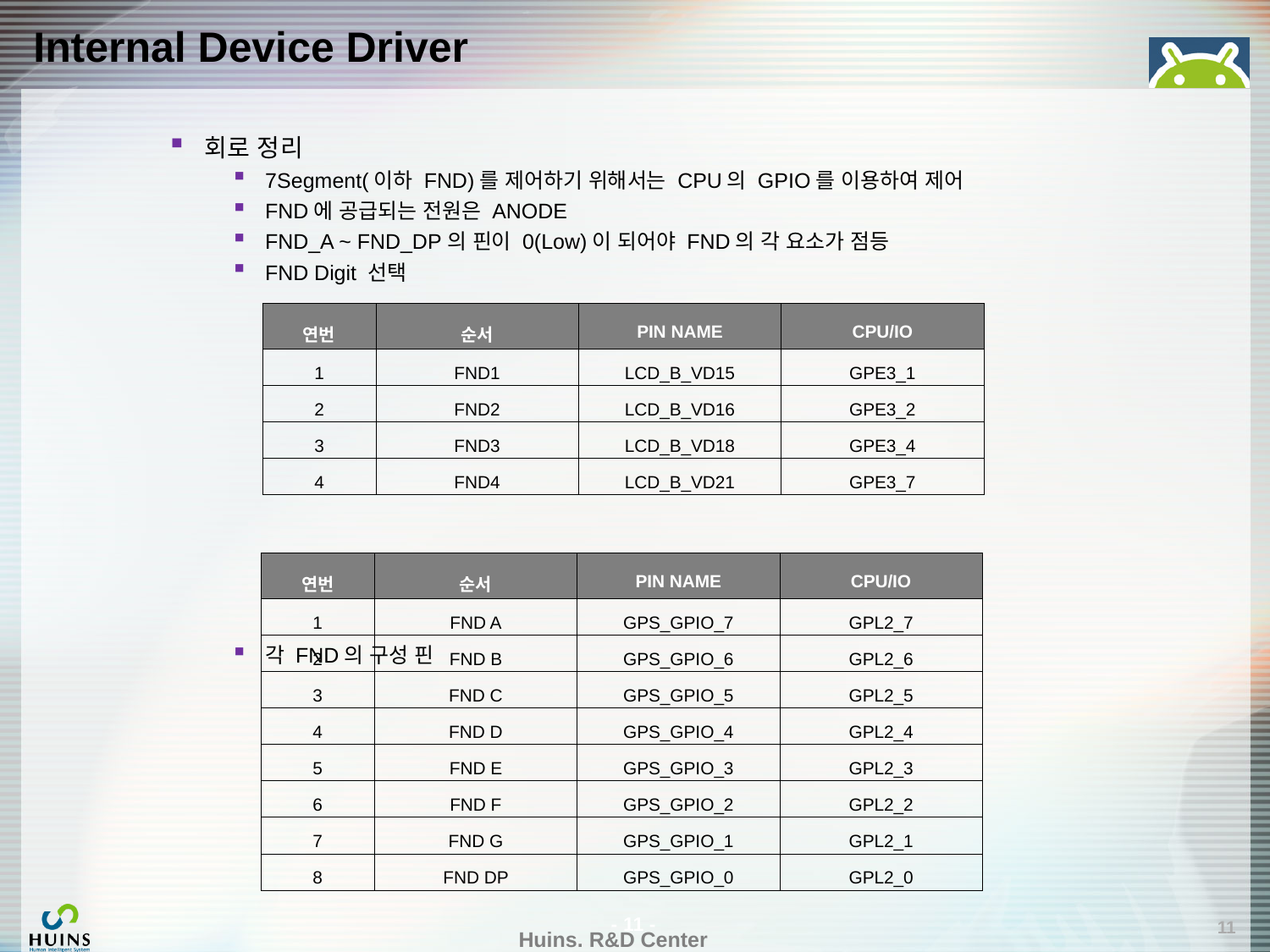

# Internal Device Driver
회로 정리
7Segment(이하 FND)를 제어하기 위해서는 CPU의 GPIO를 이용하여 제어
FND에 공급되는 전원은 ANODE
FND_A ~ FND_DP의 핀이 0(Low)이 되어야 FND의 각 요소가 점등
FND Digit 선택

각 FND의 구성 핀

| 연번 | 순서 | PIN NAME | CPU/IO |
| --- | --- | --- | --- |
| 1 | FND1 | LCD\_B\_VD15 | GPE3\_1 |
| 2 | FND2 | LCD\_B\_VD16 | GPE3\_2 |
| 3 | FND3 | LCD\_B\_VD18 | GPE3\_4 |
| 4 | FND4 | LCD\_B\_VD21 | GPE3\_7 |
| 연번 | 순서 | PIN NAME | CPU/IO |
| --- | --- | --- | --- |
| 1 | FND A | GPS\_GPIO\_7 | GPL2\_7 |
| 2 | FND B | GPS\_GPIO\_6 | GPL2\_6 |
| 3 | FND C | GPS\_GPIO\_5 | GPL2\_5 |
| 4 | FND D | GPS\_GPIO\_4 | GPL2\_4 |
| 5 | FND E | GPS\_GPIO\_3 | GPL2\_3 |
| 6 | FND F | GPS\_GPIO\_2 | GPL2\_2 |
| 7 | FND G | GPS\_GPIO\_1 | GPL2\_1 |
| 8 | FND DP | GPS\_GPIO\_0 | GPL2\_0 |
11